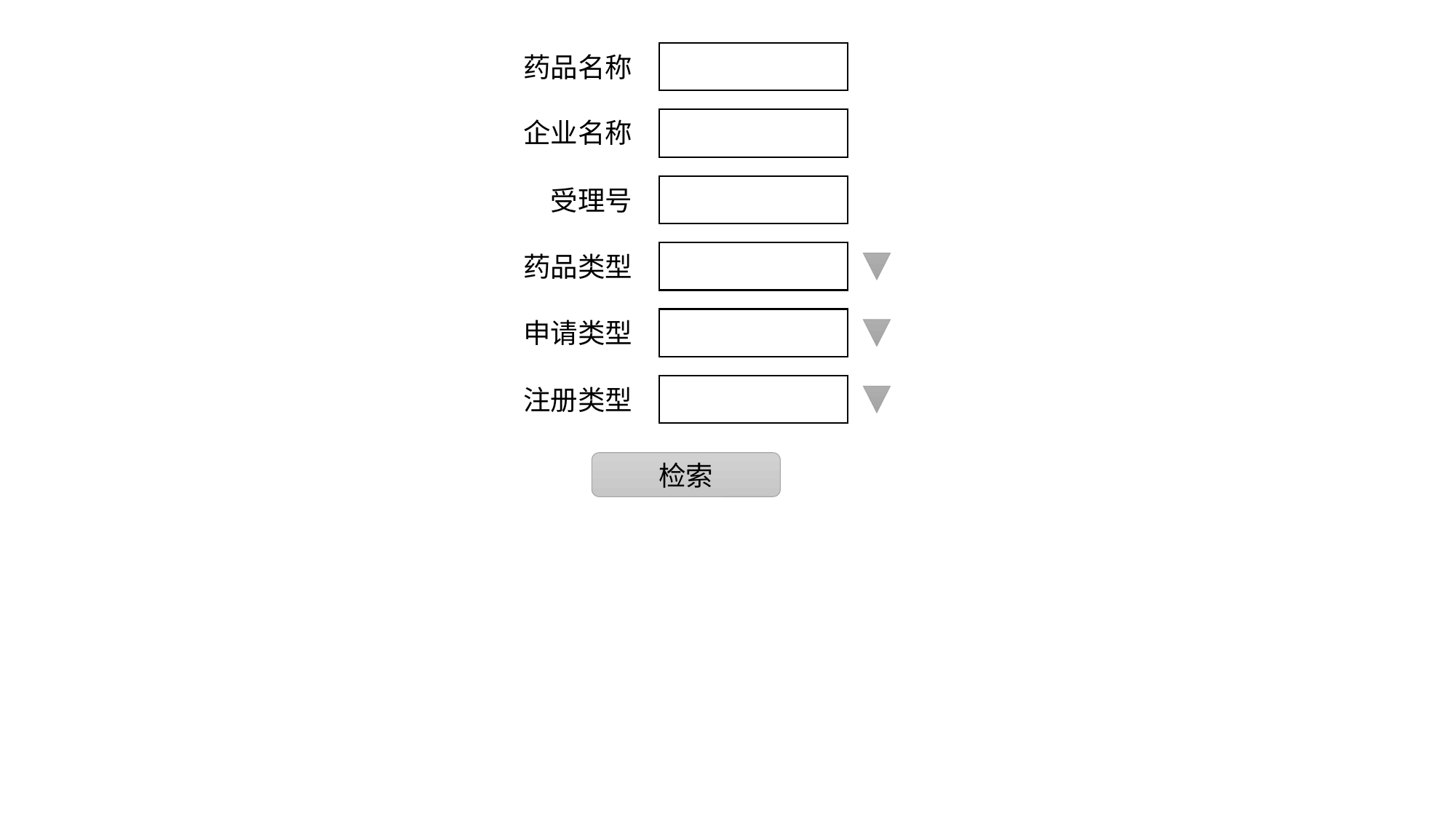

药品名称

企业名称

受理号

药品类型

申请类型

注册类型

检索